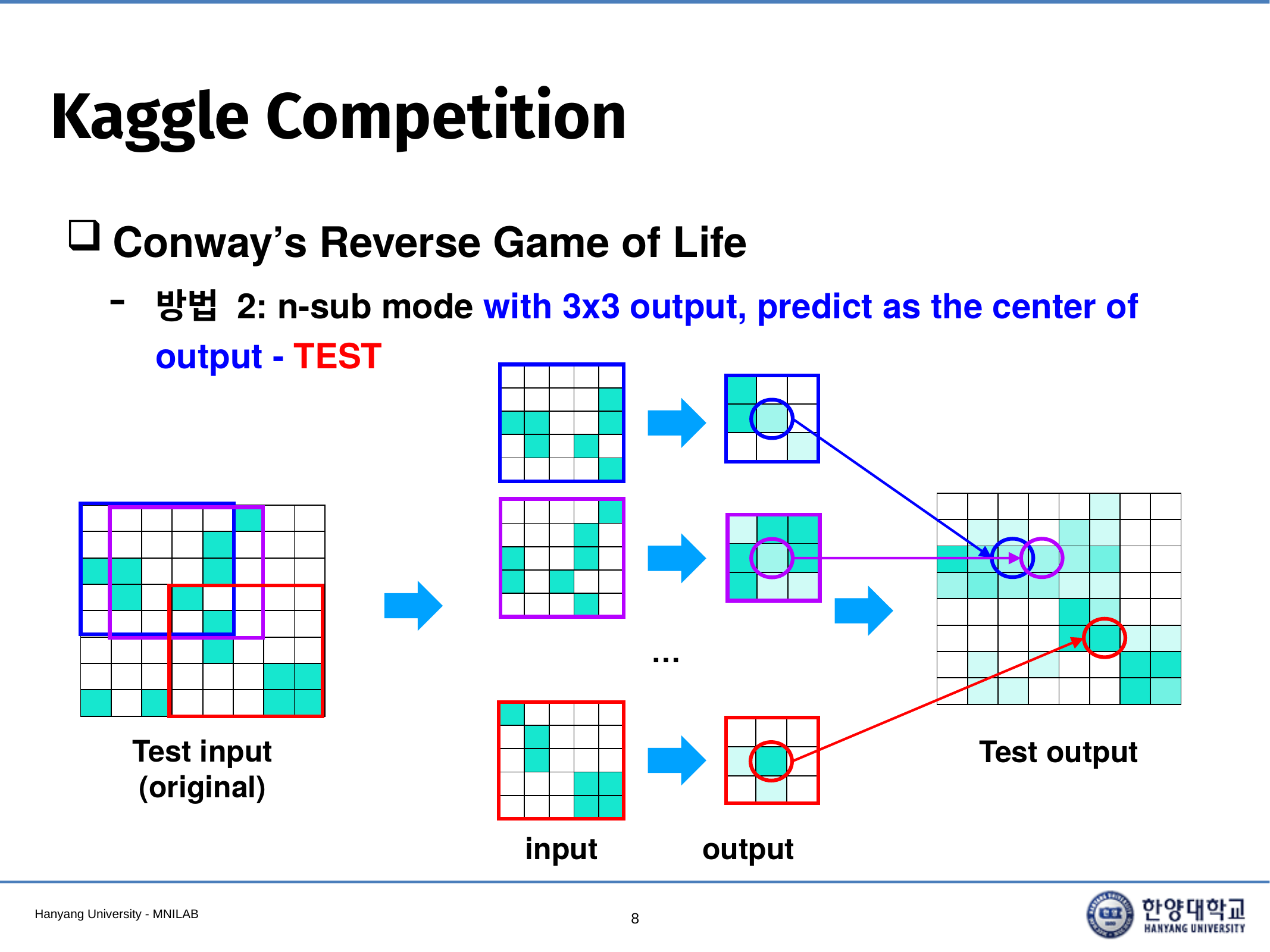

# Kaggle Competition
Conway’s Reverse Game of Life
방법 2: n-sub mode with 3x3 output, predict as the center of output - TEST
|  |  |  |  |  |
| --- | --- | --- | --- | --- |
|  |  |  |  |  |
|  |  |  |  |  |
|  |  |  |  |  |
|  |  |  |  |  |

|  |  |  |
| --- | --- | --- |
|  |  |  |
|  |  |  |

|  |  |  |  |  |  |  |  |
| --- | --- | --- | --- | --- | --- | --- | --- |
|  |  |  |  |  |  |  |  |
|  |  |  |  |  |  |  |  |
|  |  |  |  |  |  |  |  |
|  |  |  |  |  |  |  |  |
|  |  |  |  |  |  |  |  |
|  |  |  |  |  |  |  |  |
|  |  |  |  |  |  |  |  |

|  |  |  |  |  |
| --- | --- | --- | --- | --- |
|  |  |  |  |  |
|  |  |  |  |  |
|  |  |  |  |  |
|  |  |  |  |  |

|  |  |  |  |  |  |  |  |
| --- | --- | --- | --- | --- | --- | --- | --- |
|  |  |  |  |  |  |  |  |
|  |  |  |  |  |  |  |  |
|  |  |  |  |  |  |  |  |
|  |  |  |  |  |  |  |  |
|  |  |  |  |  |  |  |  |
|  |  |  |  |  |  |  |  |
|  |  |  |  |  |  |  |  |

|  |  |  |
| --- | --- | --- |
|  |  |  |
|  |  |  |

…
|  |  |  |  |  |
| --- | --- | --- | --- | --- |
|  |  |  |  |  |
|  |  |  |  |  |
|  |  |  |  |  |
|  |  |  |  |  |

|  |  |  |
| --- | --- | --- |
|  |  |  |
|  |  |  |
Test input
(original)
Test output

input
output
8